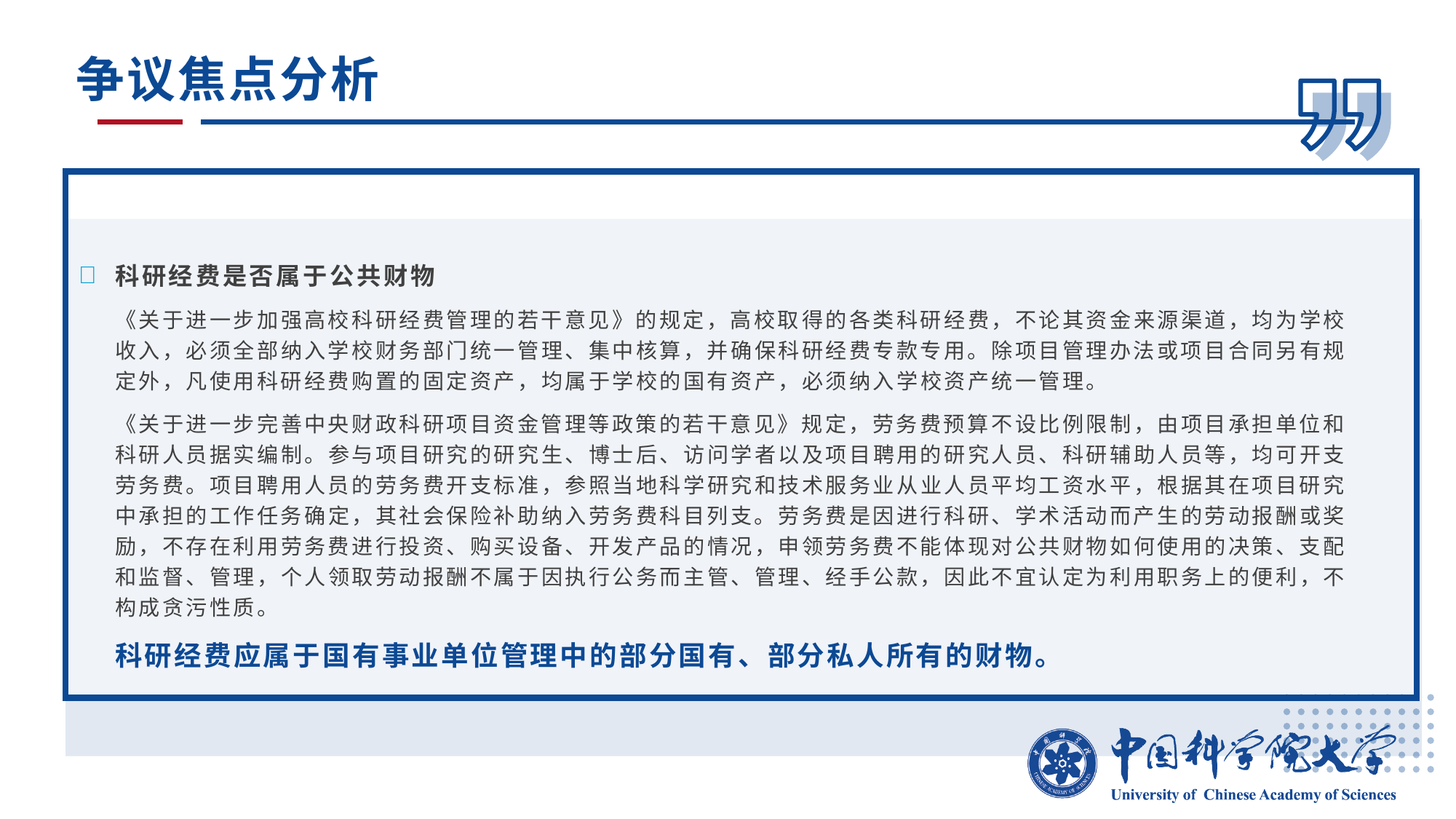

争议焦点分析

科研经费是否属于公共财物
《关于进一步加强高校科研经费管理的若干意见》的规定，高校取得的各类科研经费，不论其资金来源渠道，均为学校收入，必须全部纳入学校财务部门统一管理、集中核算，并确保科研经费专款专用。除项目管理办法或项目合同另有规定外，凡使用科研经费购置的固定资产，均属于学校的国有资产，必须纳入学校资产统一管理。
《关于进一步完善中央财政科研项目资金管理等政策的若干意见》规定，劳务费预算不设比例限制，由项目承担单位和科研人员据实编制。参与项目研究的研究生、博士后、访问学者以及项目聘用的研究人员、科研辅助人员等，均可开支劳务费。项目聘用人员的劳务费开支标准，参照当地科学研究和技术服务业从业人员平均工资水平，根据其在项目研究中承担的工作任务确定，其社会保险补助纳入劳务费科目列支。劳务费是因进行科研、学术活动而产生的劳动报酬或奖励，不存在利用劳务费进行投资、购买设备、开发产品的情况，申领劳务费不能体现对公共财物如何使用的决策、支配和监督、管理，个人领取劳动报酬不属于因执行公务而主管、管理、经手公款，因此不宜认定为利用职务上的便利，不构成贪污性质。
科研经费应属于国有事业单位管理中的部分国有、部分私人所有的财物。